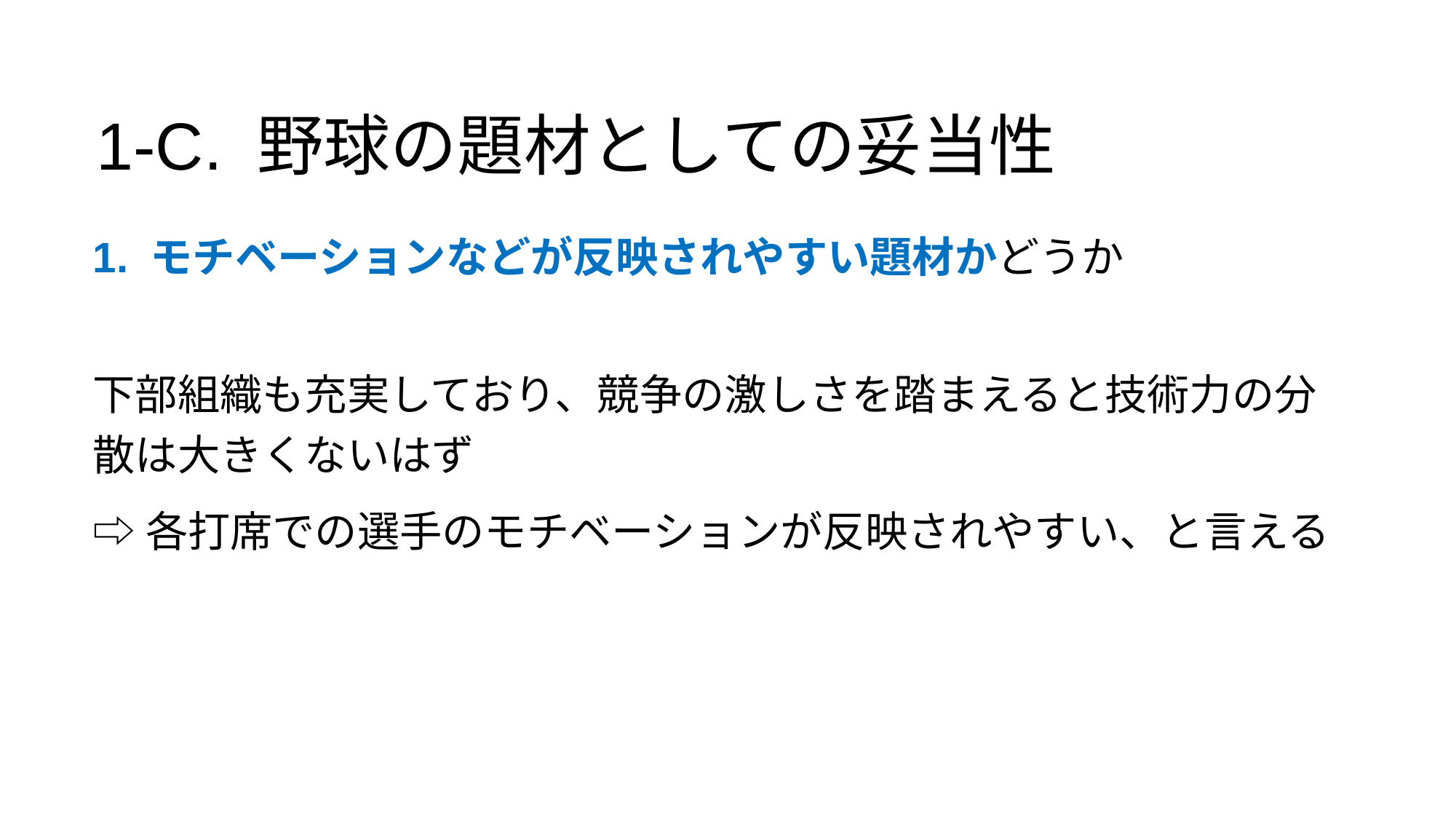

# 1-C. 野球の題材としての妥当性

1. モチベーションなどが反映されやすい題材かどうか
下部組織も充実しており、競争の激しさを踏まえると技術力の分散は大きくないはず
⇨各打席での選手のモチベーションが反映されやすい、と言える